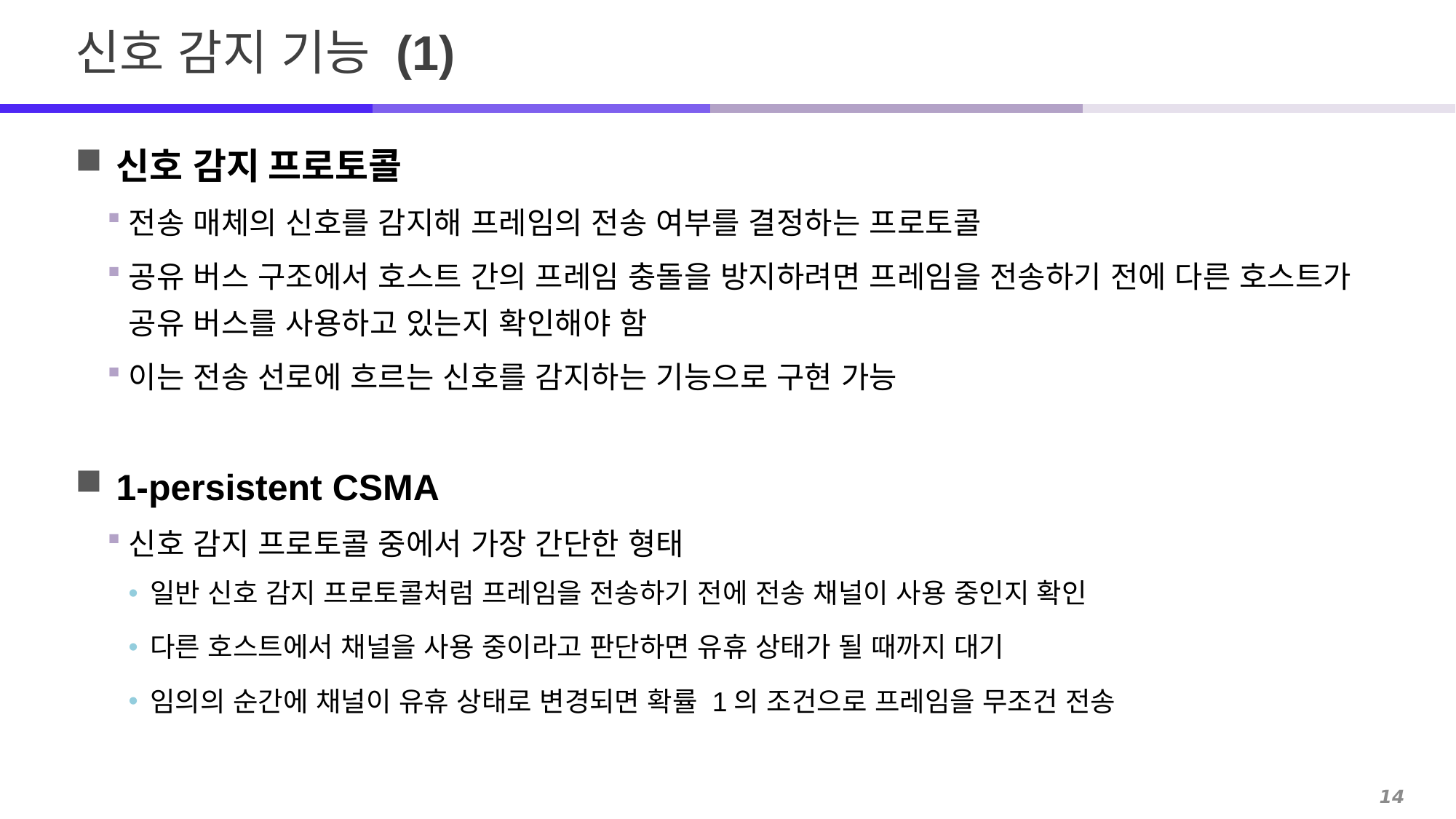

# 신호 감지 기능 (1)
신호 감지 프로토콜
전송 매체의 신호를 감지해 프레임의 전송 여부를 결정하는 프로토콜
공유 버스 구조에서 호스트 간의 프레임 충돌을 방지하려면 프레임을 전송하기 전에 다른 호스트가 공유 버스를 사용하고 있는지 확인해야 함
이는 전송 선로에 흐르는 신호를 감지하는 기능으로 구현 가능

1-persistent CSMA
신호 감지 프로토콜 중에서 가장 간단한 형태
일반 신호 감지 프로토콜처럼 프레임을 전송하기 전에 전송 채널이 사용 중인지 확인
다른 호스트에서 채널을 사용 중이라고 판단하면 유휴 상태가 될 때까지 대기
임의의 순간에 채널이 유휴 상태로 변경되면 확률 1의 조건으로 프레임을 무조건 전송